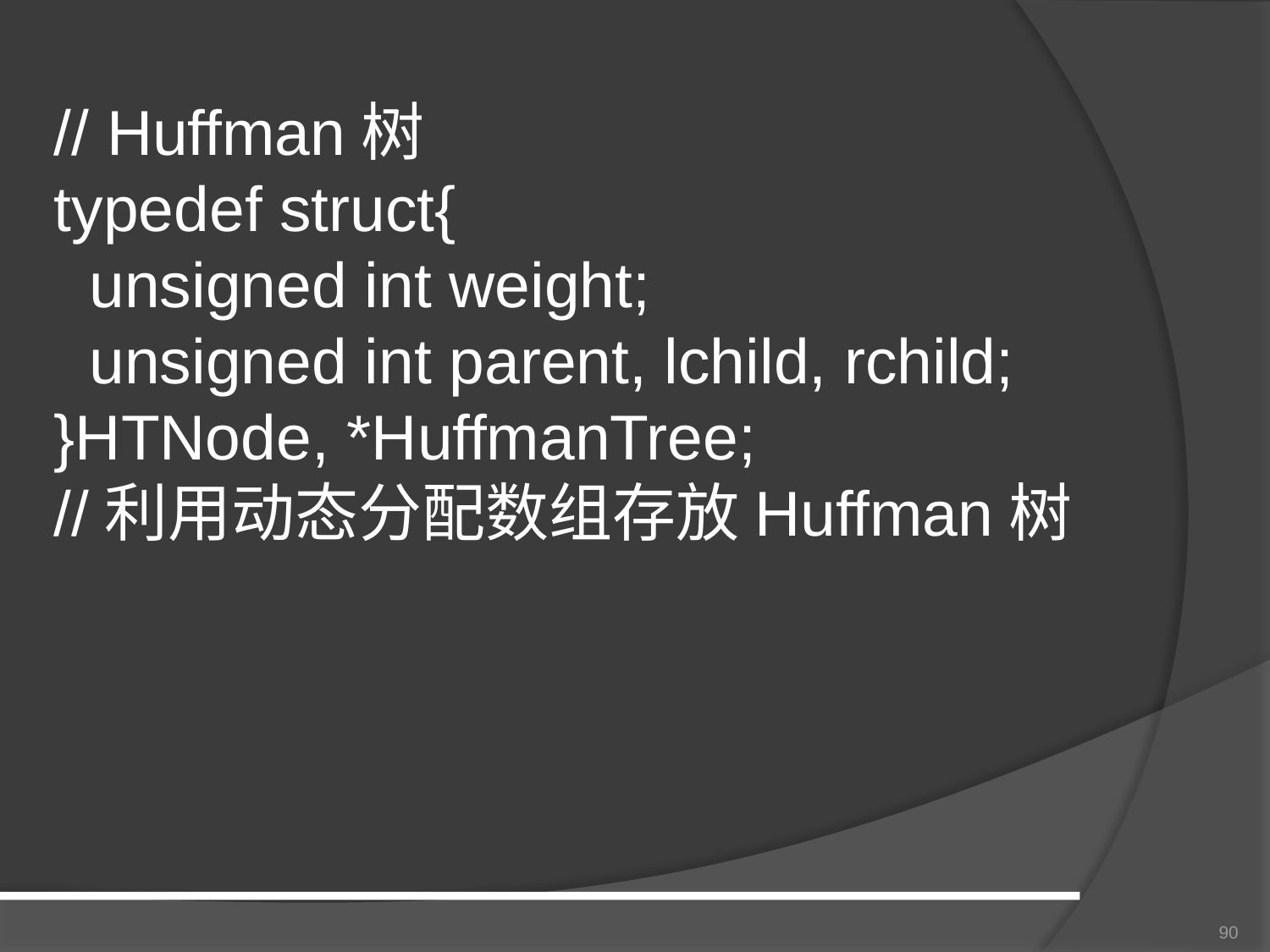

// Huffman树
typedef struct{
  unsigned int weight;
  unsigned int parent, lchild, rchild;
}HTNode, *HuffmanTree;
//利用动态分配数组存放Huffman树
90